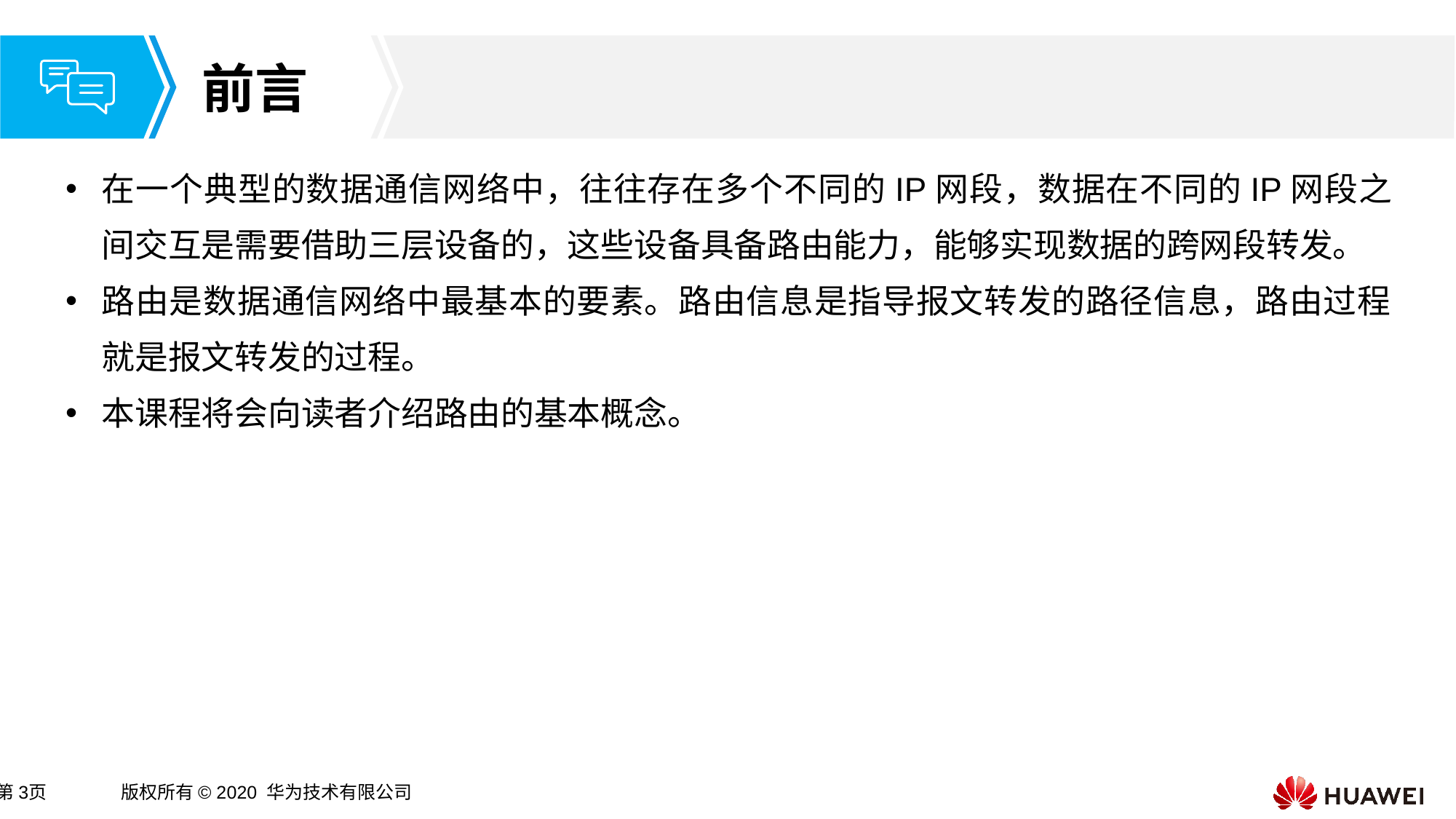

在一个典型的数据通信网络中，往往存在多个不同的IP网段，数据在不同的IP网段之间交互是需要借助三层设备的，这些设备具备路由能力，能够实现数据的跨网段转发。
路由是数据通信网络中最基本的要素。路由信息是指导报文转发的路径信息，路由过程就是报文转发的过程。
本课程将会向读者介绍路由的基本概念。